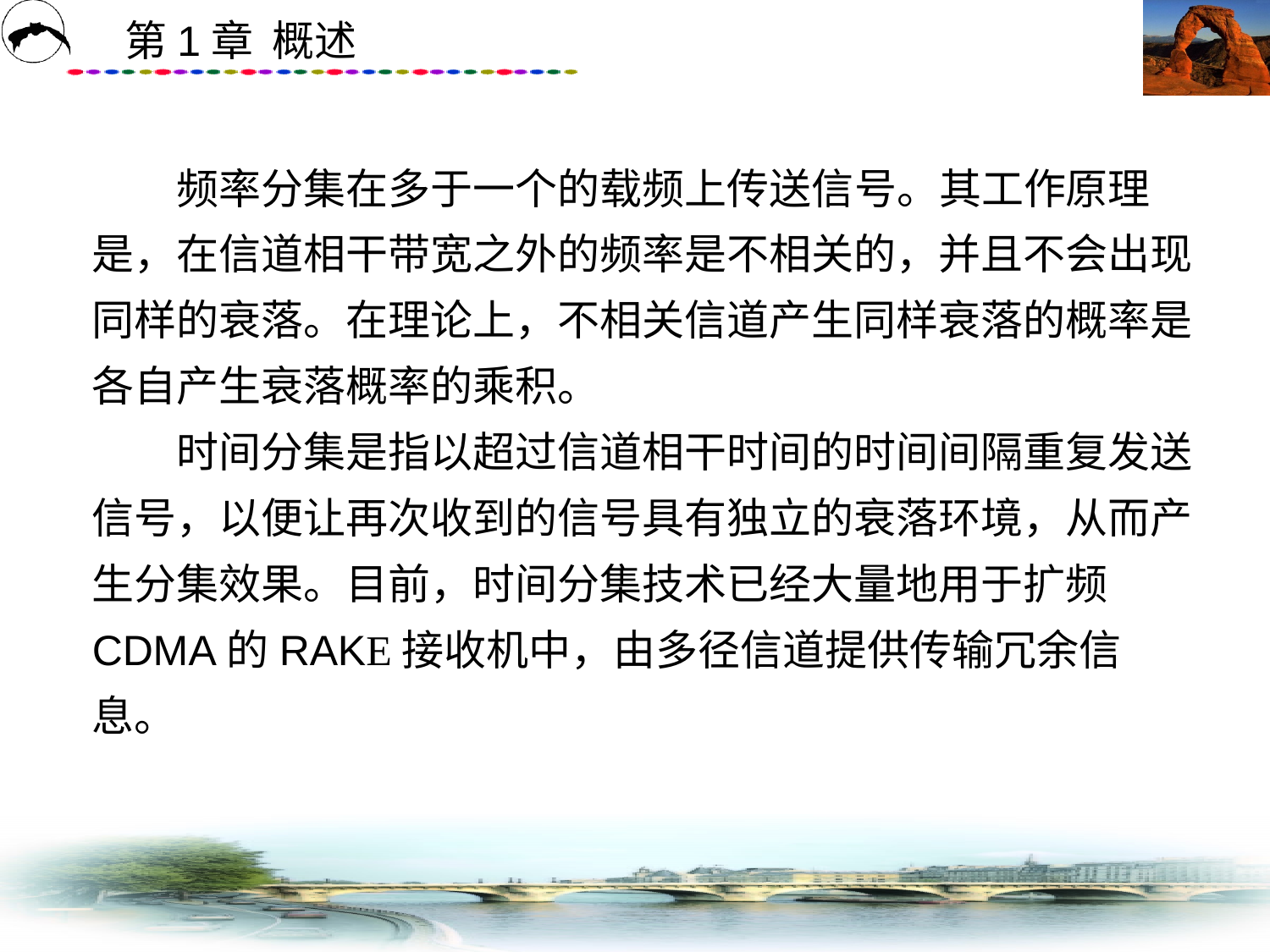

# 频率分集在多于一个的载频上传送信号。其工作原理是，在信道相干带宽之外的频率是不相关的，并且不会出现同样的衰落。在理论上，不相关信道产生同样衰落的概率是各自产生衰落概率的乘积。 　　时间分集是指以超过信道相干时间的时间间隔重复发送信号，以便让再次收到的信号具有独立的衰落环境，从而产生分集效果。目前，时间分集技术已经大量地用于扩频CDMA的RAKE接收机中，由多径信道提供传输冗余信息。